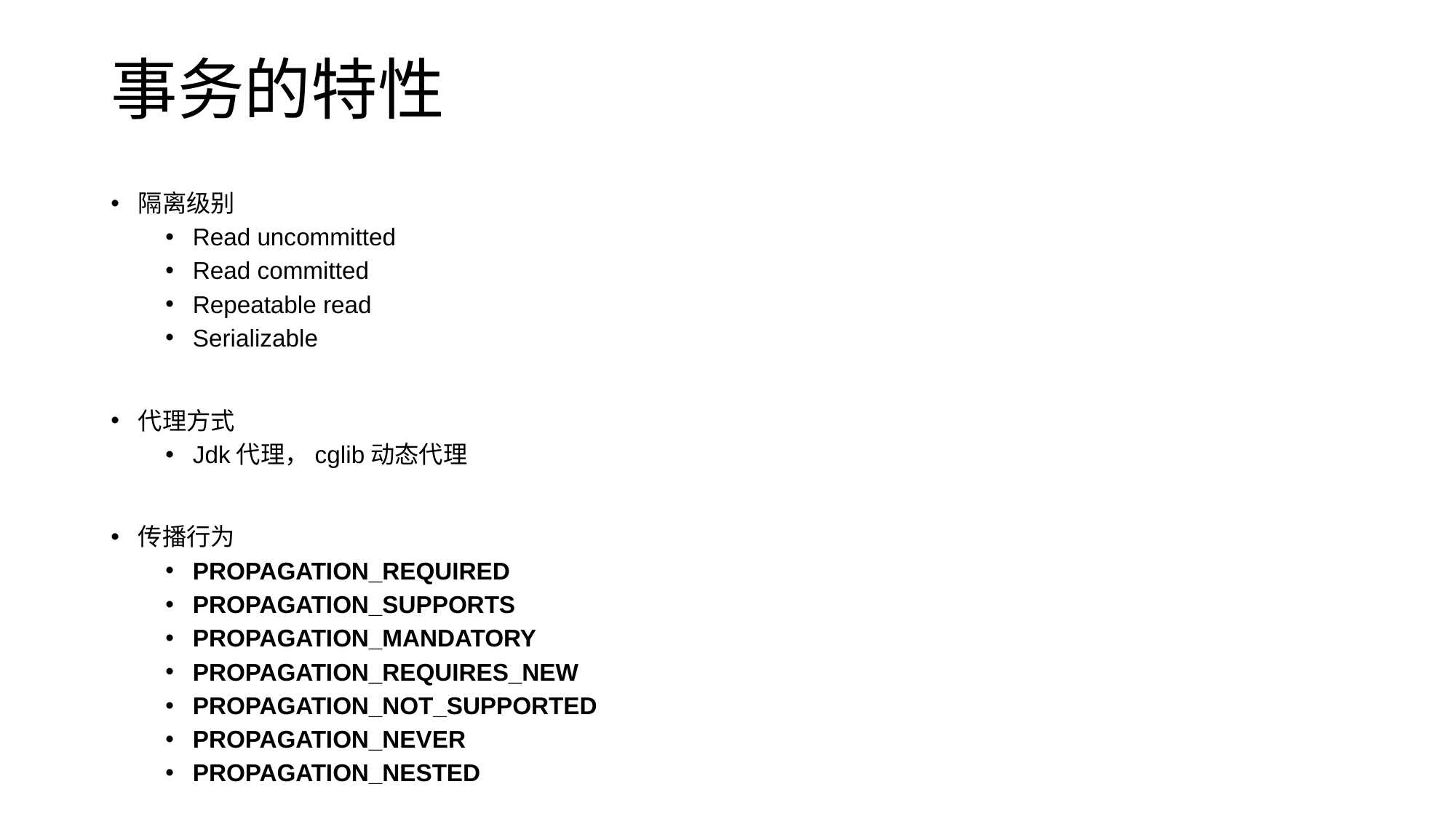

# 事务的特性

隔离级别
Read uncommitted
Read committed
Repeatable read
Serializable

代理方式
Jdk代理，cglib动态代理

传播行为
PROPAGATION_REQUIRED
PROPAGATION_SUPPORTS
PROPAGATION_MANDATORY
PROPAGATION_REQUIRES_NEW
PROPAGATION_NOT_SUPPORTED
PROPAGATION_NEVER
PROPAGATION_NESTED